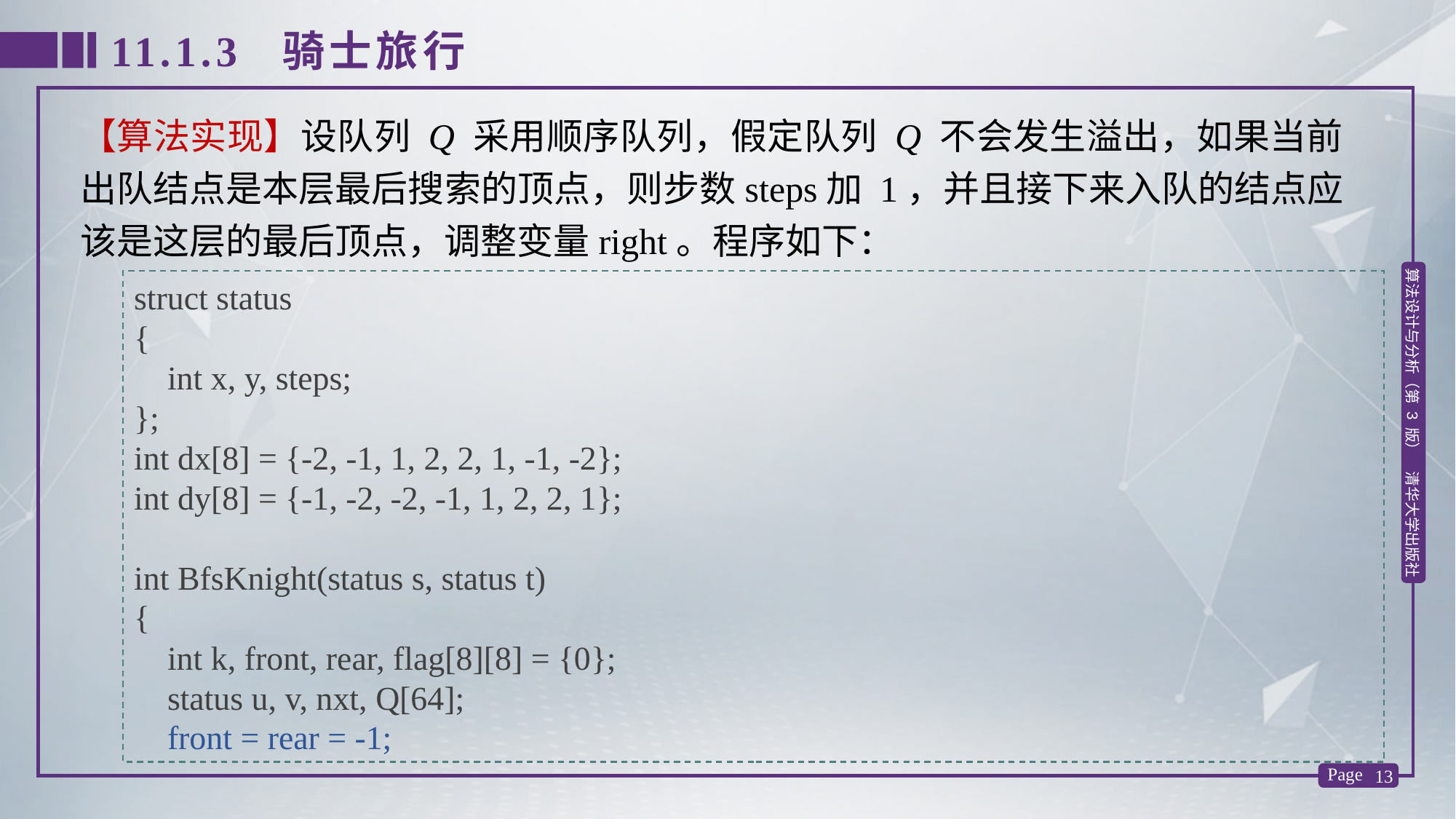

11.1.3  骑士旅行
【算法实现】设队列 Q 采用顺序队列，假定队列 Q 不会发生溢出，如果当前出队结点是本层最后搜索的顶点，则步数steps加 1，并且接下来入队的结点应该是这层的最后顶点，调整变量right。程序如下：
struct status
{
    int x, y, steps;
};
int dx[8] = {-2, -1, 1, 2, 2, 1, -1, -2};
int dy[8] = {-1, -2, -2, -1, 1, 2, 2, 1};

int BfsKnight(status s, status t)
{
    int k, front, rear, flag[8][8] = {0};
    status u, v, nxt, Q[64];
    front = rear = -1;